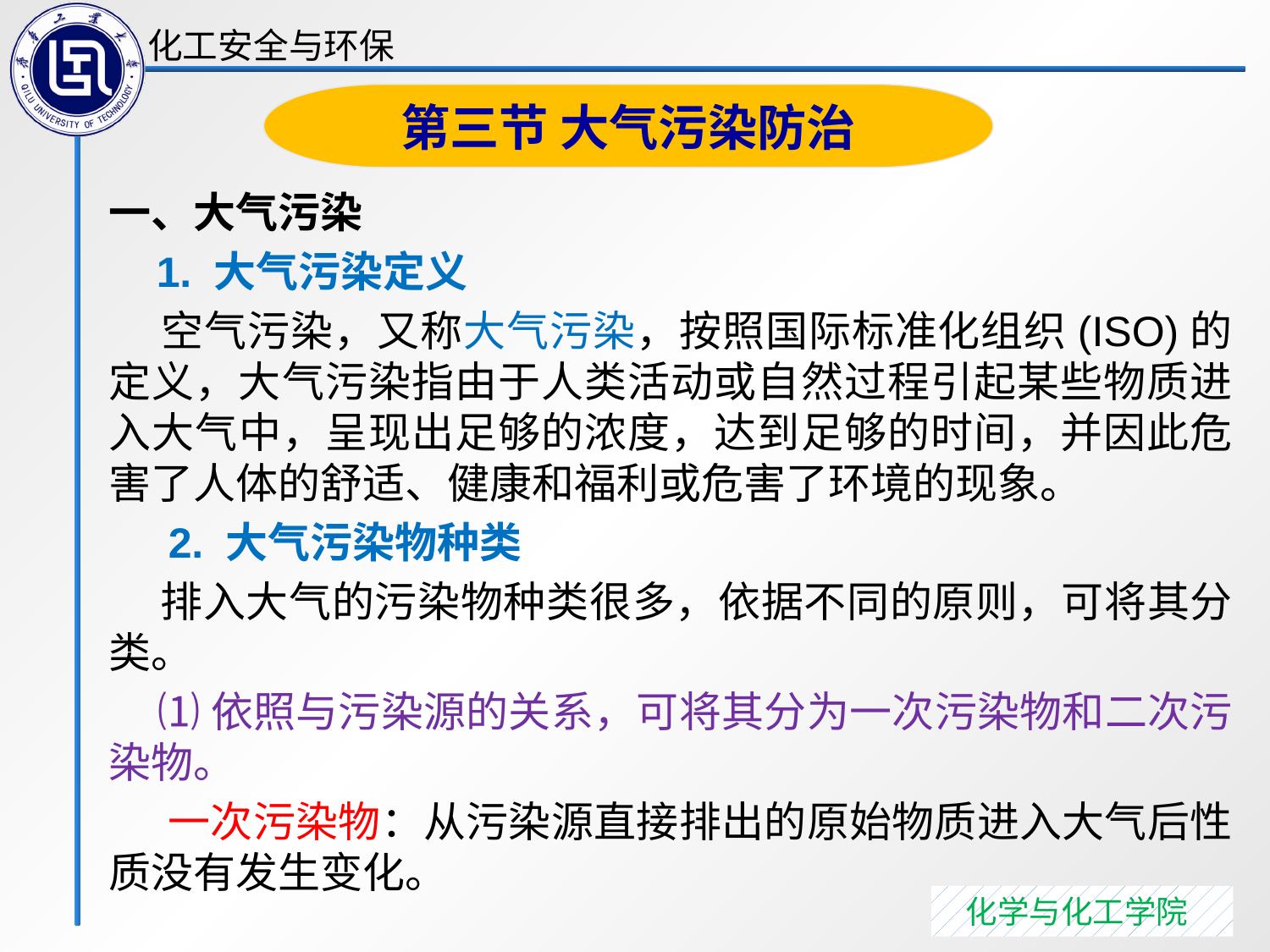

第三节 大气污染防治
一、大气污染
    1. 大气污染定义
    空气污染，又称大气污染，按照国际标准化组织(ISO)的定义，大气污染指由于人类活动或自然过程引起某些物质进入大气中，呈现出足够的浓度，达到足够的时间，并因此危害了人体的舒适、健康和福利或危害了环境的现象。
     2. 大气污染物种类
    排入大气的污染物种类很多，依据不同的原则，可将其分类。
     ⑴依照与污染源的关系，可将其分为一次污染物和二次污染物。
     一次污染物：从污染源直接排出的原始物质进入大气后性质没有发生变化。